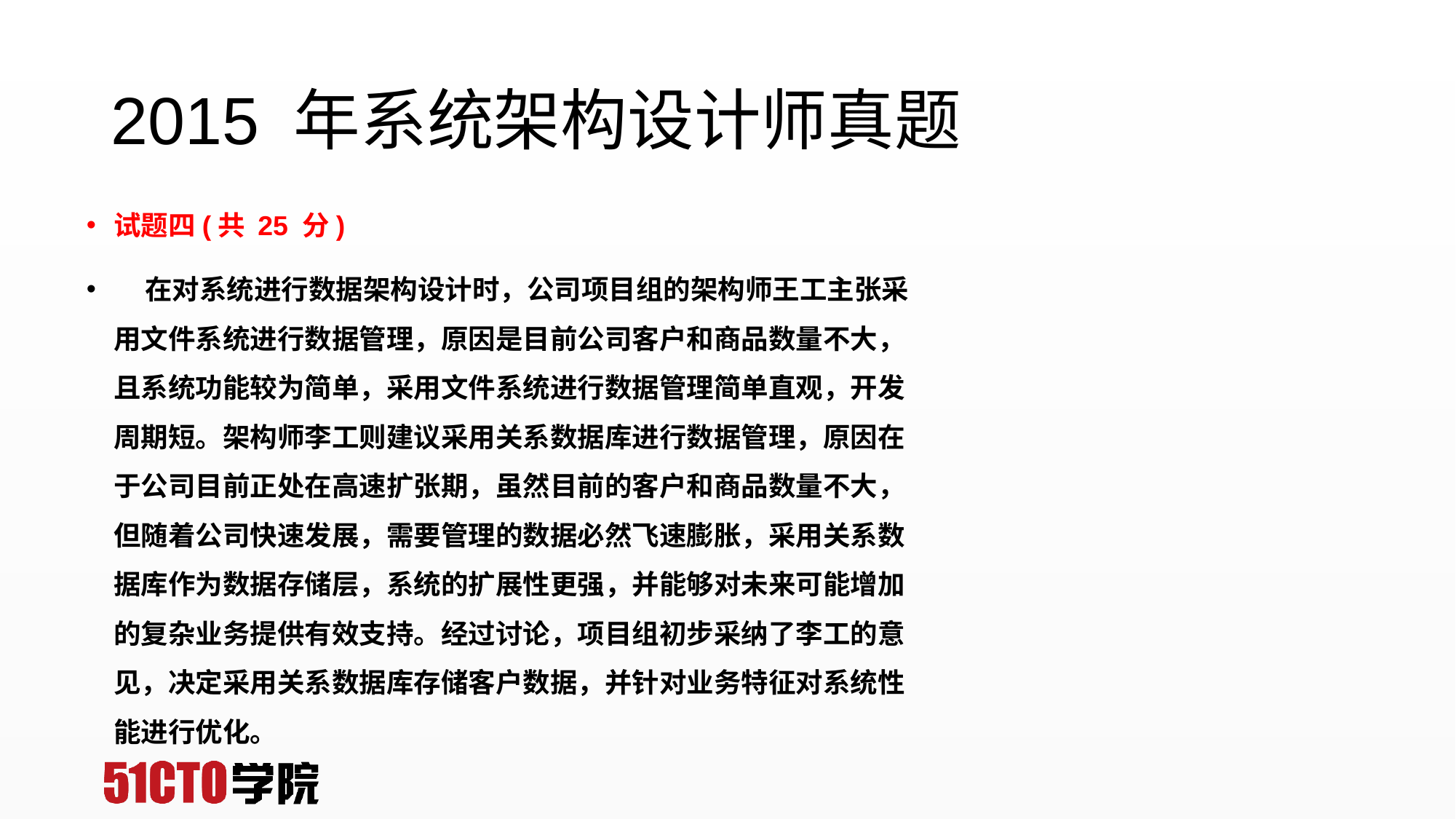

# 2015 年系统架构设计师真题
试题四(共 25 分)
    在对系统进行数据架构设计时，公司项目组的架构师王工主张采用文件系统进行数据管理，原因是目前公司客户和商品数量不大，且系统功能较为简单，采用文件系统进行数据管理简单直观，开发周期短。架构师李工则建议采用关系数据库进行数据管理，原因在于公司目前正处在高速扩张期，虽然目前的客户和商品数量不大，但随着公司快速发展，需要管理的数据必然飞速膨胀，采用关系数据库作为数据存储层，系统的扩展性更强，并能够对未来可能增加的复杂业务提供有效支持。经过讨论，项目组初步采纳了李工的意见，决定采用关系数据库存储客户数据，并针对业务特征对系统性能进行优化。